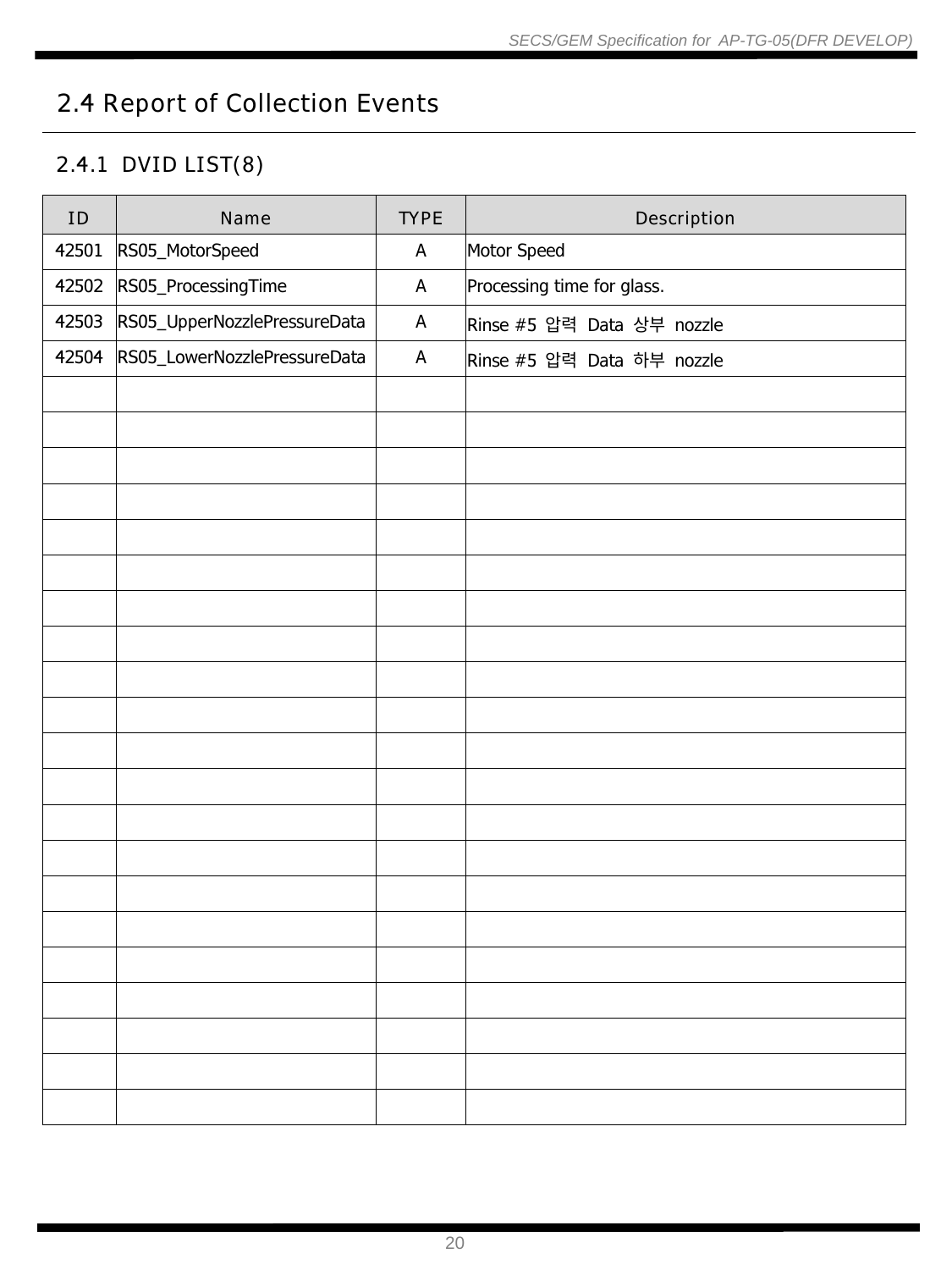

2.4 Report of Collection Events
2.4.1  DVID LIST(8)
| ID | Name | TYPE | Description |
| --- | --- | --- | --- |
| 42501 | RS05\_MotorSpeed | A | Motor Speed |
| 42502 | RS05\_ProcessingTime | A | Processing time for glass. |
| 42503 | RS05\_UpperNozzlePressureData | A | Rinse #5 압력 Data 상부 nozzle |
| 42504 | RS05\_LowerNozzlePressureData | A | Rinse #5 압력 Data 하부 nozzle |
|  |  |  |  |
|  |  |  |  |
|  |  |  |  |
|  |  |  |  |
|  |  |  |  |
|  |  |  |  |
|  |  |  |  |
|  |  |  |  |
|  |  |  |  |
|  |  |  |  |
|  |  |  |  |
|  |  |  |  |
|  |  |  |  |
|  |  |  |  |
|  |  |  |  |
|  |  |  |  |
|  |  |  |  |
|  |  |  |  |
|  |  |  |  |
|  |  |  |  |
|  |  |  |  |